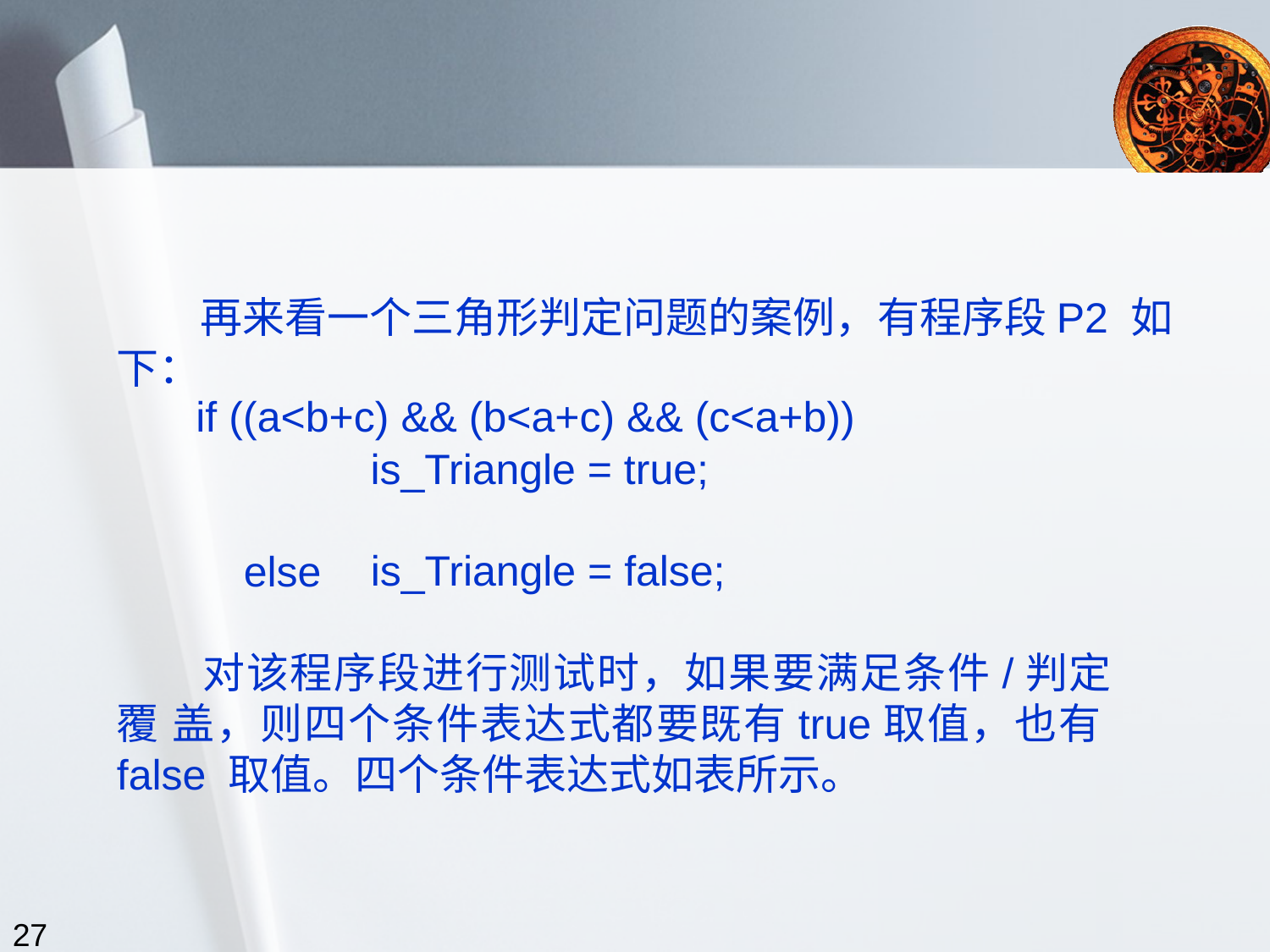

再来看一个三角形判定问题的案例，有程序段P2 如下：
if ((a<b+c) && (b<a+c) && (c<a+b))
is_Triangle = true;

else

is_Triangle = false;
 对该程序段进行测试时，如果要满足条件/判定覆 盖，则四个条件表达式都要既有true取值，也有false 取值。四个条件表达式如表所示。
27